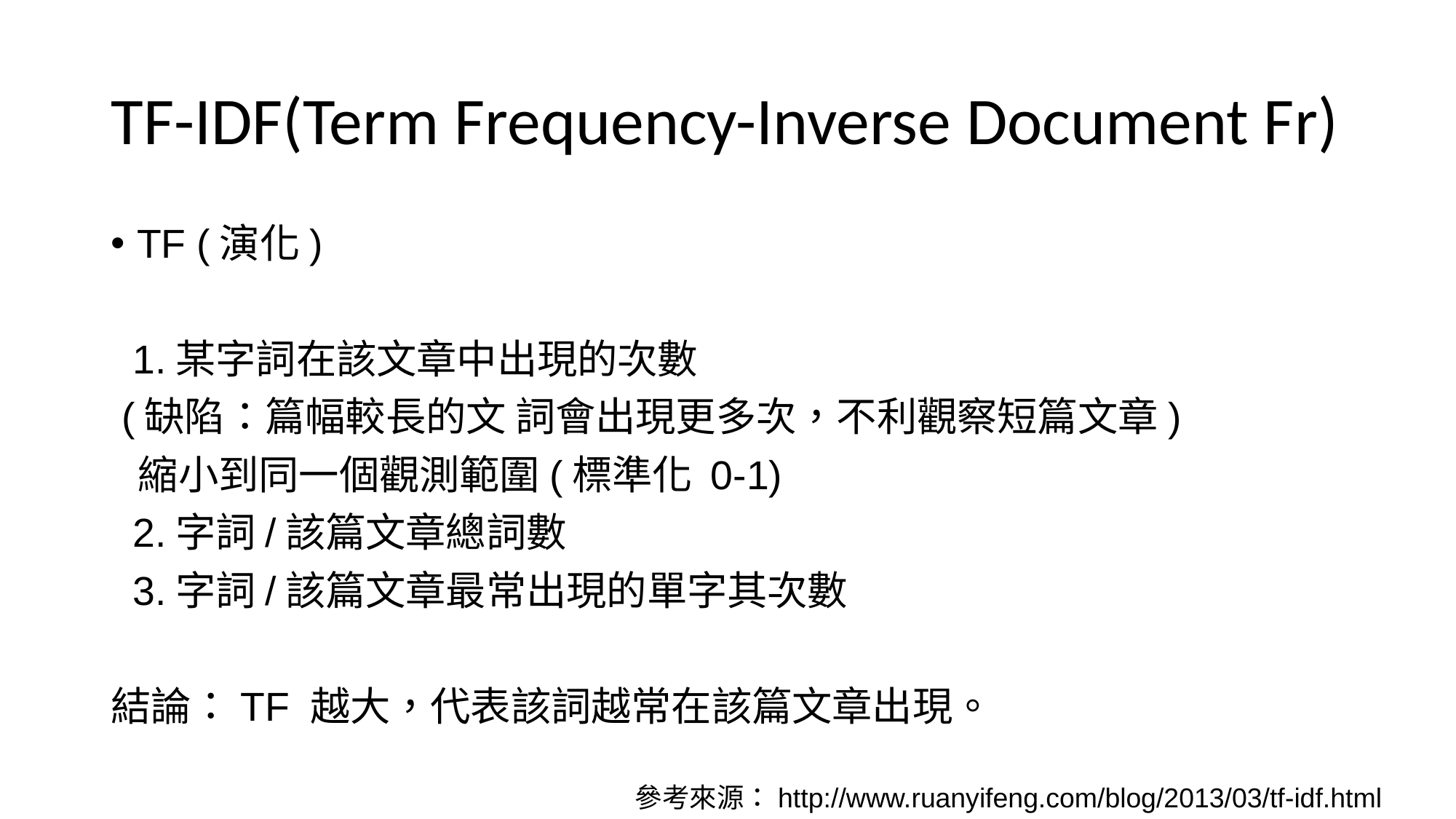

# TF-IDF(Term Frequency-Inverse Document Fr)
TF (演化)

  1.某字詞在該文章中出現的次數
 (缺陷：篇幅較長的文 詞會出現更多次，不利觀察短篇文章)
  縮小到同一個觀測範圍(標準化 0-1)
  2.字詞/該篇文章總詞數
  3.字詞/該篇文章最常出現的單字其次數

結論：TF 越大，代表該詞越常在該篇文章出現。

參考來源：http://www.ruanyifeng.com/blog/2013/03/tf-idf.html